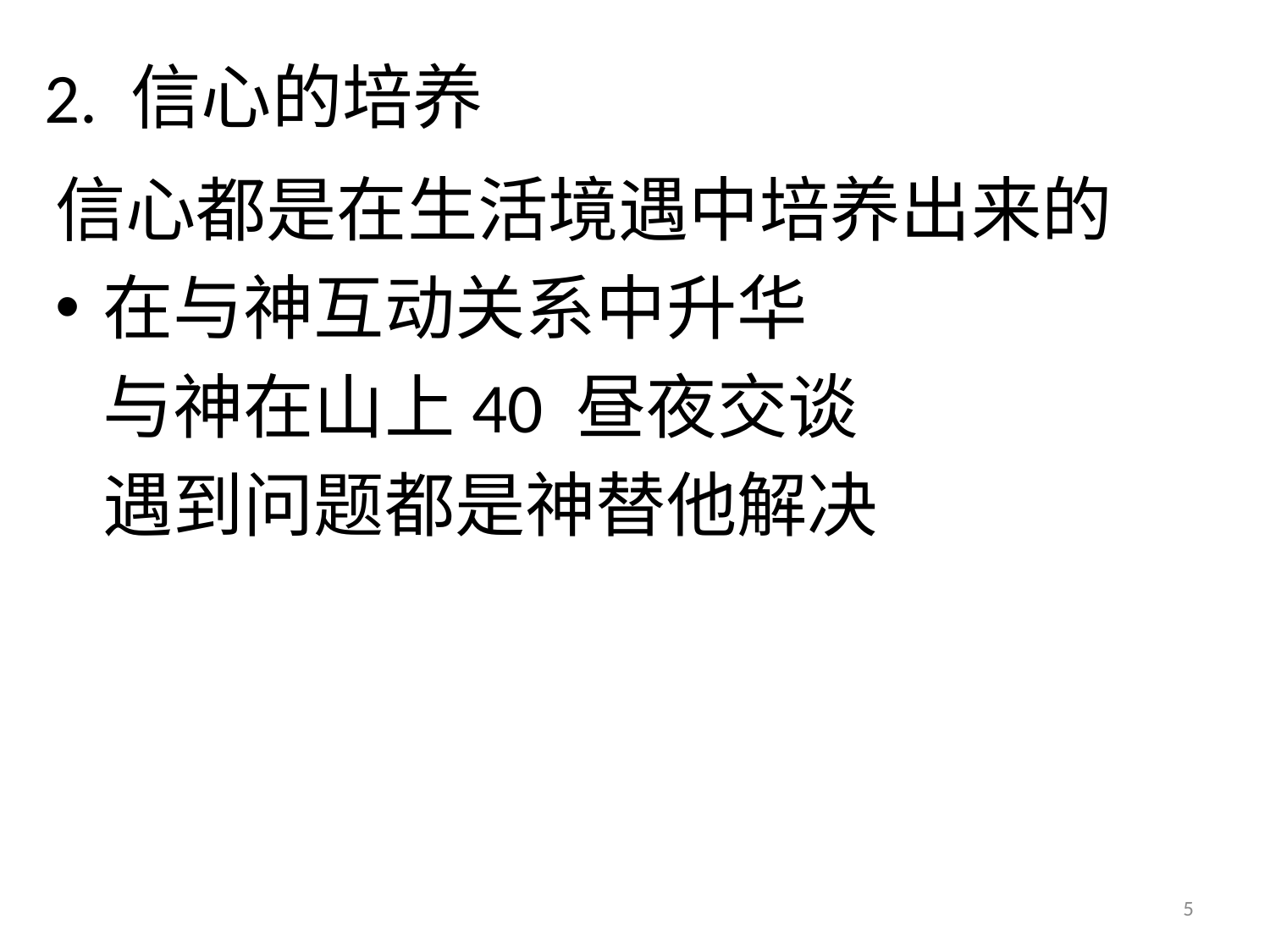

# 2. 信心的培养
信心都是在生活境遇中培养出来的
在与神互动关系中升华
	与神在山上40 昼夜交谈
	遇到问题都是神替他解决
5